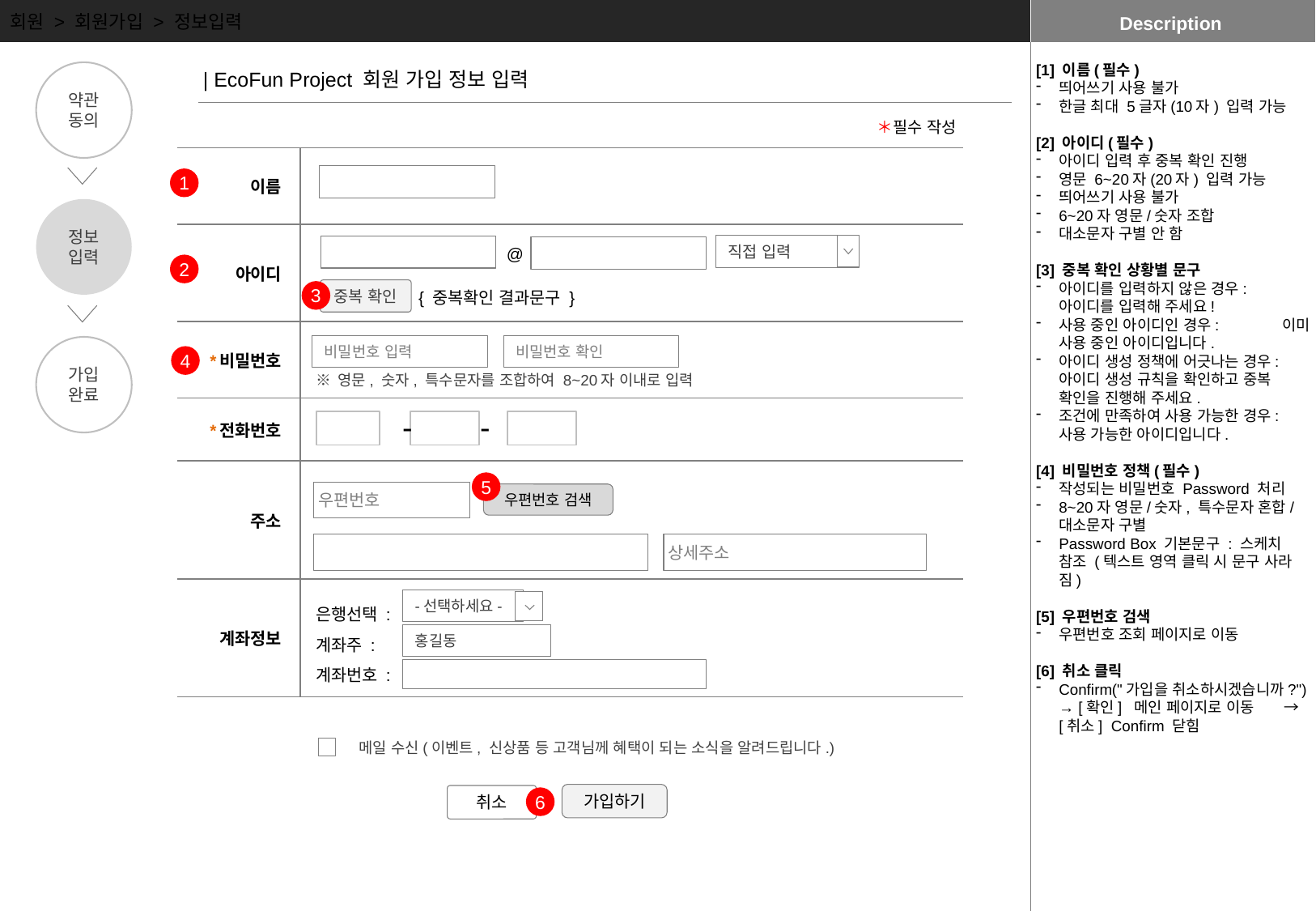

회원 > 회원가입 > 정보입력
Description

[1] 이름(필수)
띄어쓰기 사용 불가
한글 최대 5글자(10자) 입력 가능

[2] 아이디(필수)
아이디 입력 후 중복 확인 진행
영문 6~20자(20자) 입력 가능
띄어쓰기 사용 불가
6~20자 영문/숫자 조합
대소문자 구별 안 함

[3] 중복 확인 상황별 문구
아이디를 입력하지 않은 경우:       아이디를 입력해 주세요!
사용 중인 아이디인 경우:              이미 사용 중인 아이디입니다.
아이디 생성 정책에 어긋나는 경우:아이디 생성 규칙을 확인하고 중복 확인을 진행해 주세요.
조건에 만족하여 사용 가능한 경우:사용 가능한 아이디입니다.

[4] 비밀번호 정책(필수)
작성되는 비밀번호 Password 처리
8~20자 영문/숫자, 특수문자 혼합/ 대소문자 구별
Password Box 기본문구 : 스케치 참조 (텍스트 영역 클릭 시 문구 사라짐)

[5] 우편번호 검색
우편번호 조회 페이지로 이동

[6] 취소 클릭
Confirm("가입을 취소하시겠습니까?") → [확인]  메인 페이지로 이동       → [취소]  Confirm 닫힘

약관
동의
| EcoFun Project 회원 가입 정보 입력
＊필수 작성
| 이름 |  |
| --- | --- |
| 아이디 |  |
| \*비밀번호 |  |
| \*전화번호 |  |
| 주소 |  |
| 계좌정보 |  |

1
정보
입력

직접 입력

@
2
중복 확인
{ 중복확인 결과문구 }
3

비밀번호 입력
비밀번호 확인
가입
완료
4
※ 영문, 숫자, 특수문자를 조합하여 8~20자 이내로 입력

-        -

5
우편번호
우편번호 검색

상세주소
은행선택 :
계좌주 :
계좌번호 :
-선택하세요-

홍길동

메일 수신(이벤트, 신상품 등 고객님께 혜택이 되는 소식을 알려드립니다.)

가입하기
취소
6